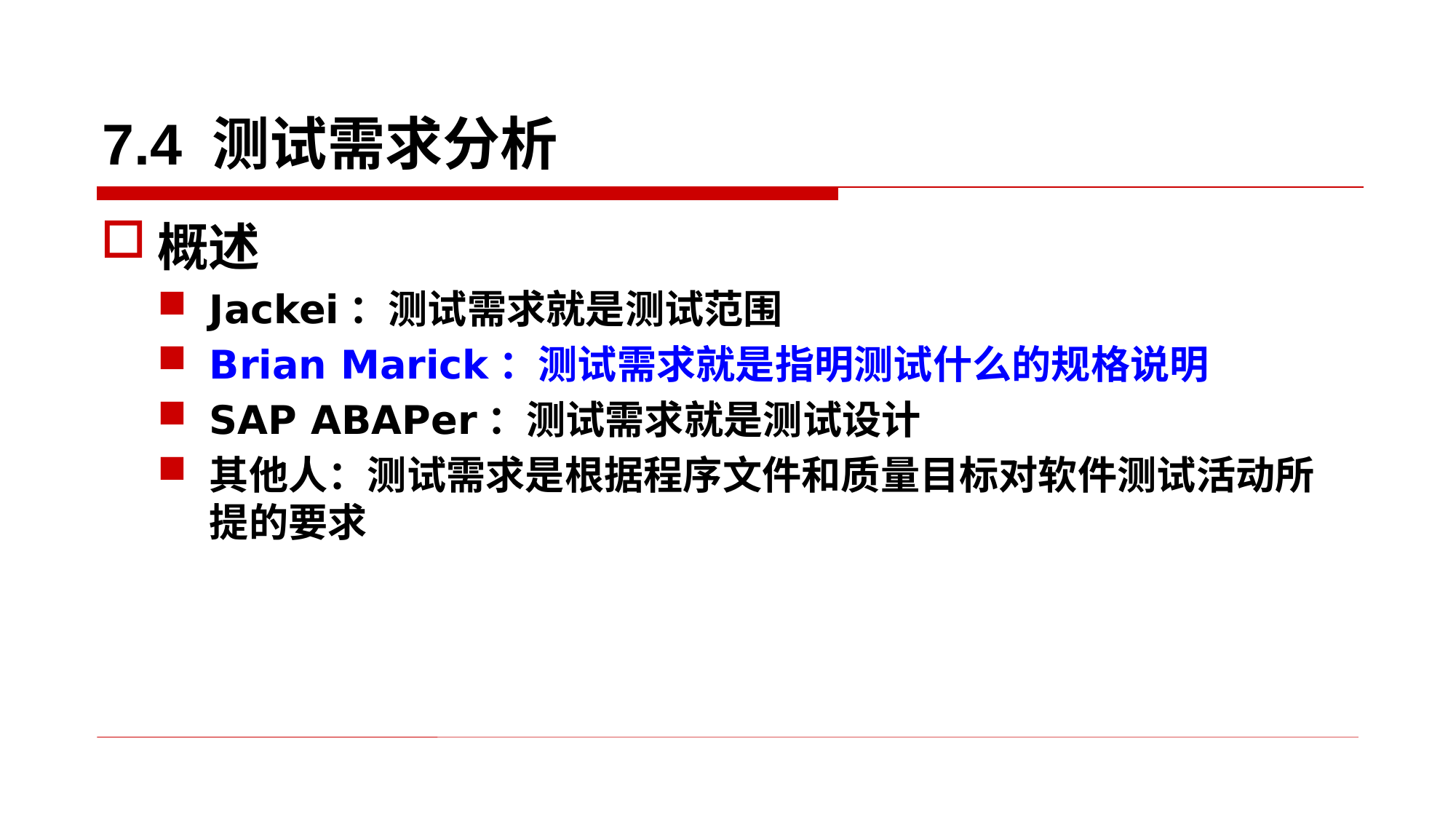

# 7.4 测试需求分析
概述
Jackei：测试需求就是测试范围
Brian Marick：测试需求就是指明测试什么的规格说明
SAP ABAPer：测试需求就是测试设计
其他人：测试需求是根据程序文件和质量目标对软件测试活动所提的要求
33